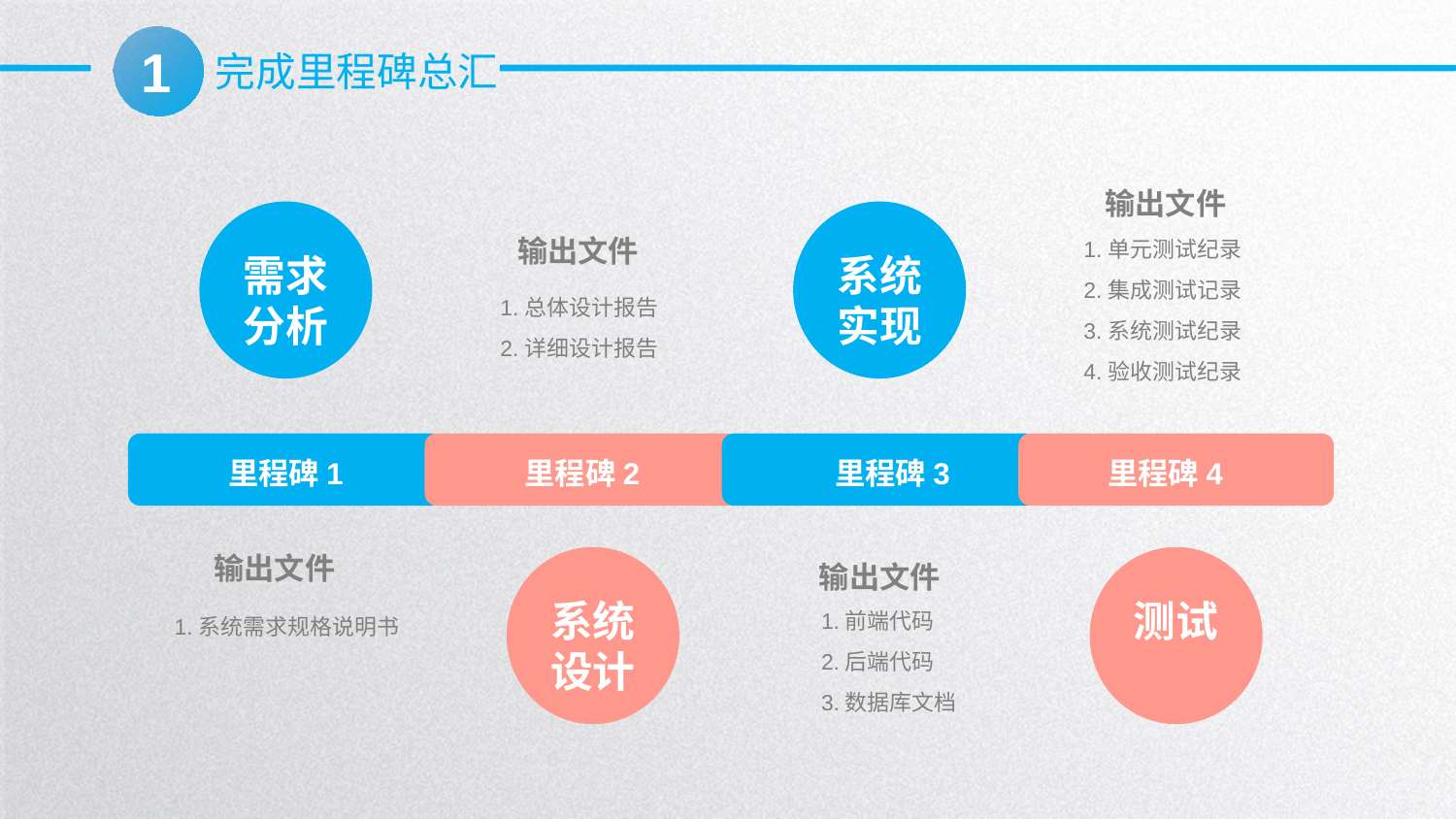

1
完成里程碑总汇

输出文件

输出文件
1.单元测试纪录

2.集成测试记录

3.系统测试纪录

4.验收测试纪录
需求分析
系统实现
1.总体设计报告

2.详细设计报告

里程碑1
里程碑2
里程碑3
里程碑4

输出文件
输出文件
系统设计
测试
1.前端代码

2.后端代码

3.数据库文档

1.系统需求规格说明书